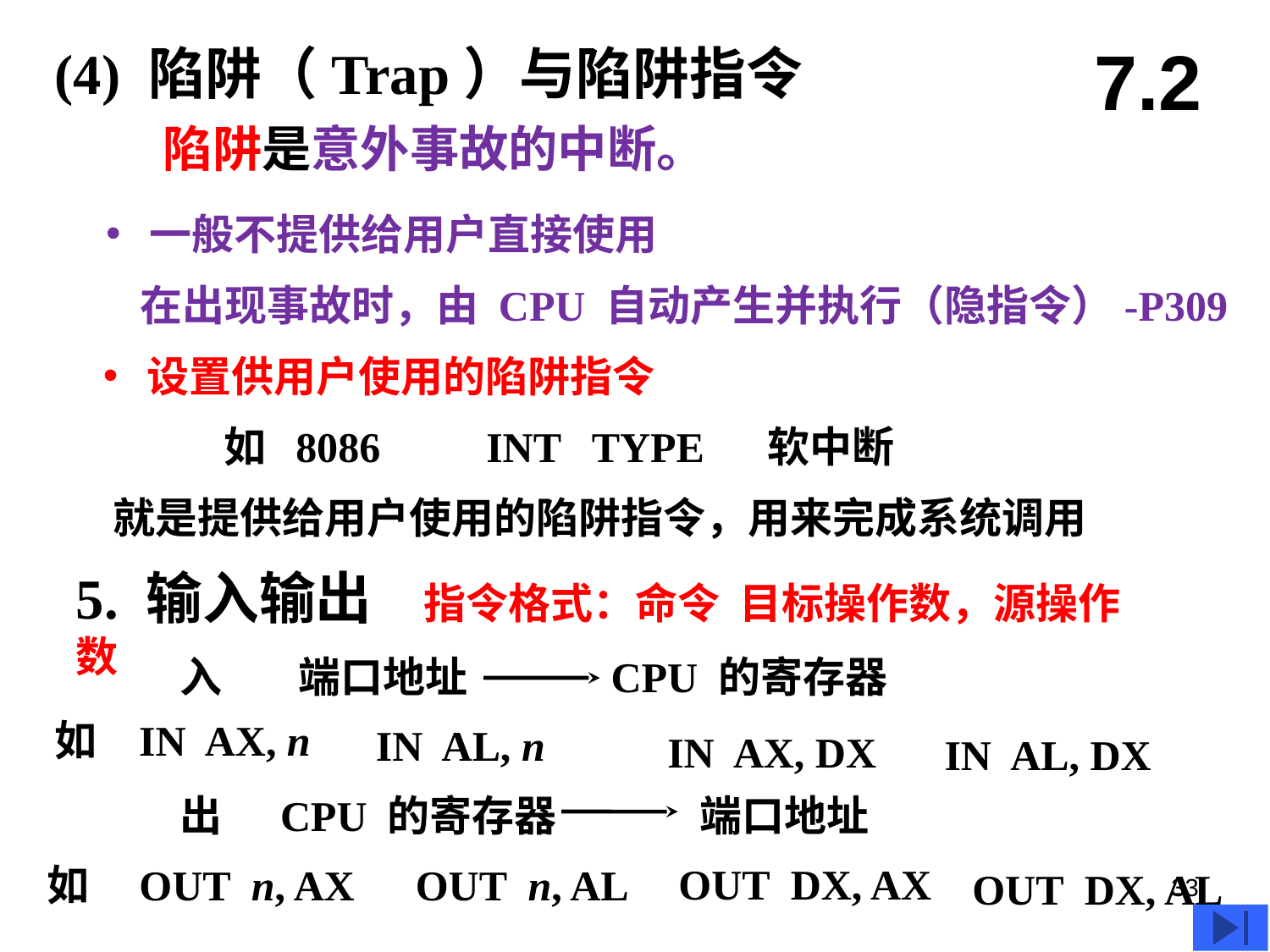

7.2
(4) 陷阱（Trap）与陷阱指令
陷阱是意外事故的中断。
  一般不提供给用户直接使用
 在出现事故时，由 CPU 自动产生并执行（隐指令）-P309
  设置供用户使用的陷阱指令
如  8086          INT   TYPE     软中断
就是提供给用户使用的陷阱指令，用来完成系统调用
5. 输入输出    指令格式：命令  目标操作数，源操作数
入        端口地址              CPU 的寄存器

如
IN  AX, n
IN  AL, n
IN  AX, DX
IN  AL, DX
出     CPU 的寄存器               端口地址

OUT  DX, AX
如
OUT  n, AX
OUT  n, AL
OUT  DX, AL
33